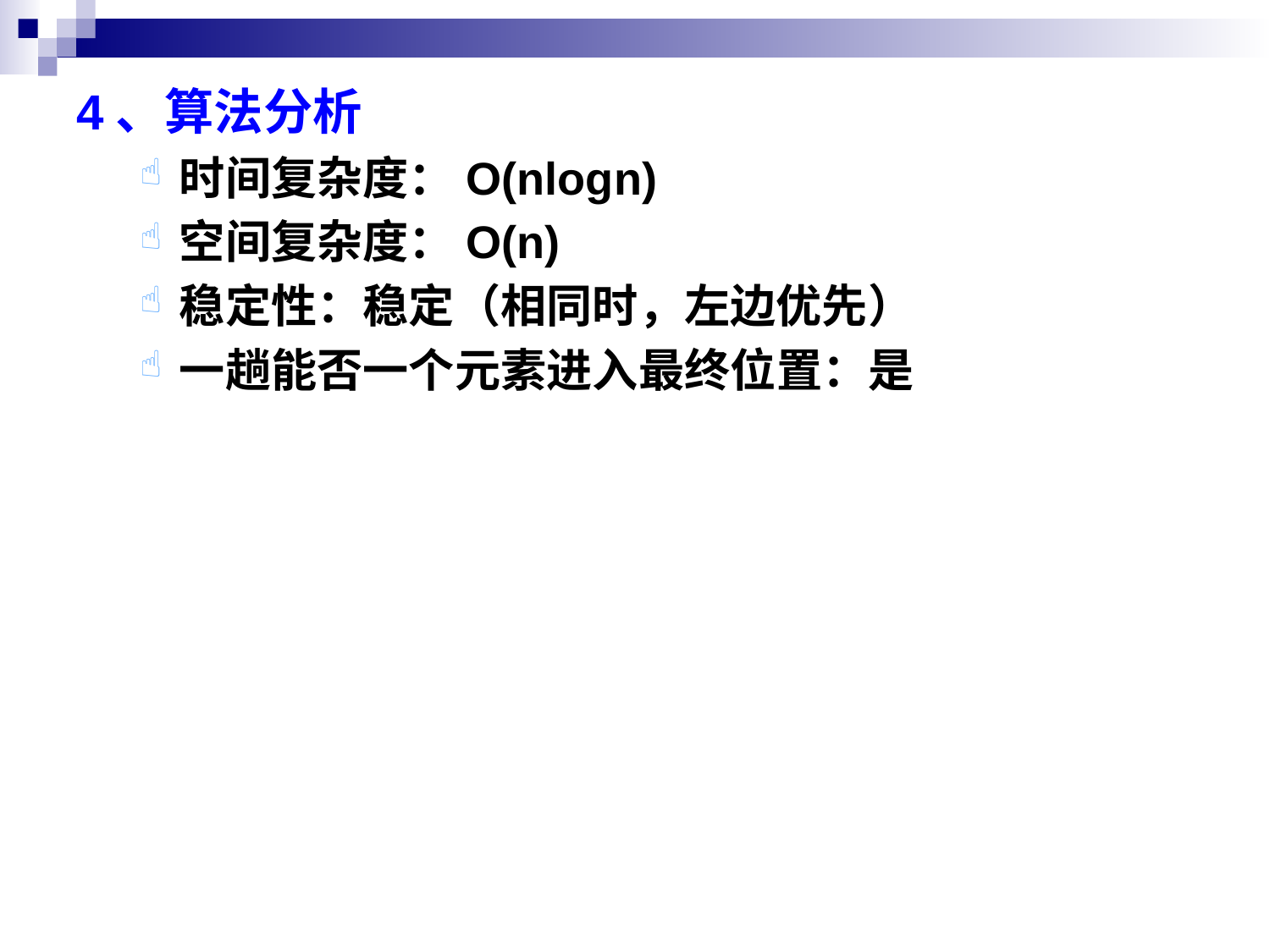

4、算法分析
时间复杂度：O(nlogn)
空间复杂度：O(n)
稳定性：稳定（相同时，左边优先）
一趟能否一个元素进入最终位置：是